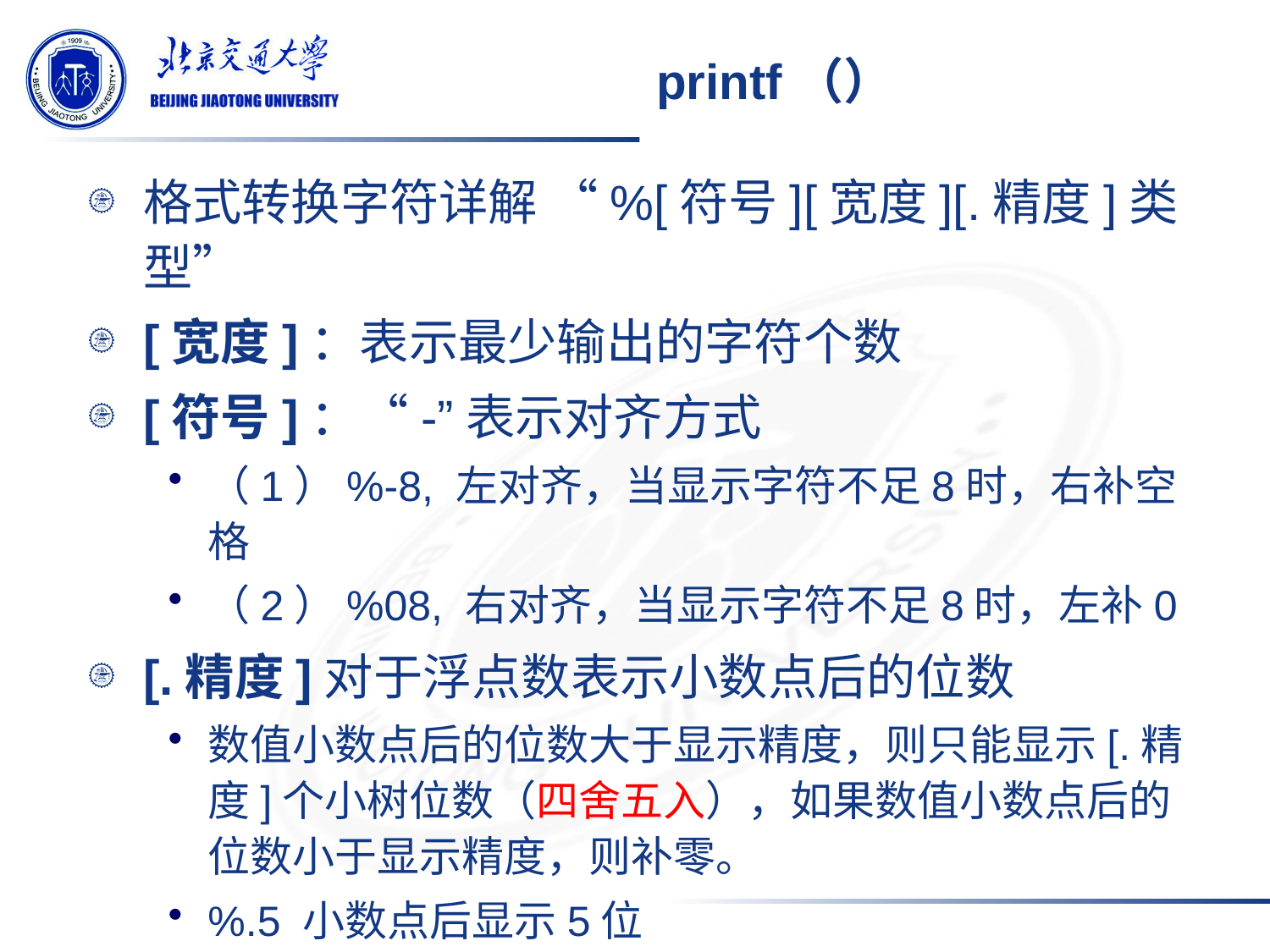

# printf（）
格式转换字符详解 “%[符号][宽度][.精度]类型”
[宽度]：表示最少输出的字符个数
[符号]：“-”表示对齐方式
（1）%-8, 左对齐，当显示字符不足8时，右补空格
（2）%08, 右对齐，当显示字符不足8时，左补0
[.精度]对于浮点数表示小数点后的位数
数值小数点后的位数大于显示精度，则只能显示[.精度]个小树位数（四舍五入），如果数值小数点后的位数小于显示精度，则补零。
%.5 小数点后显示5位